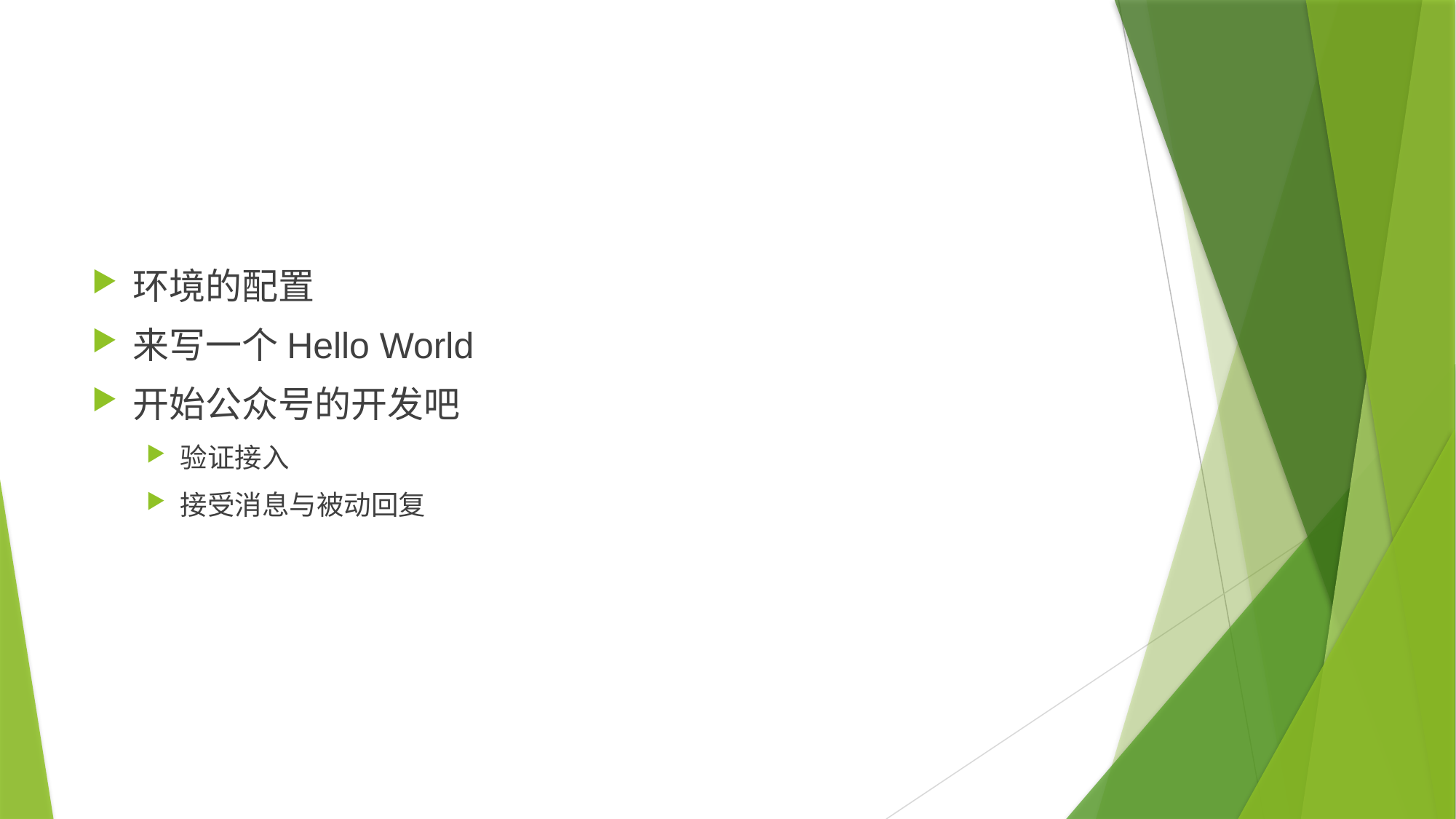

#
环境的配置
来写一个Hello World
开始公众号的开发吧
验证接入
接受消息与被动回复